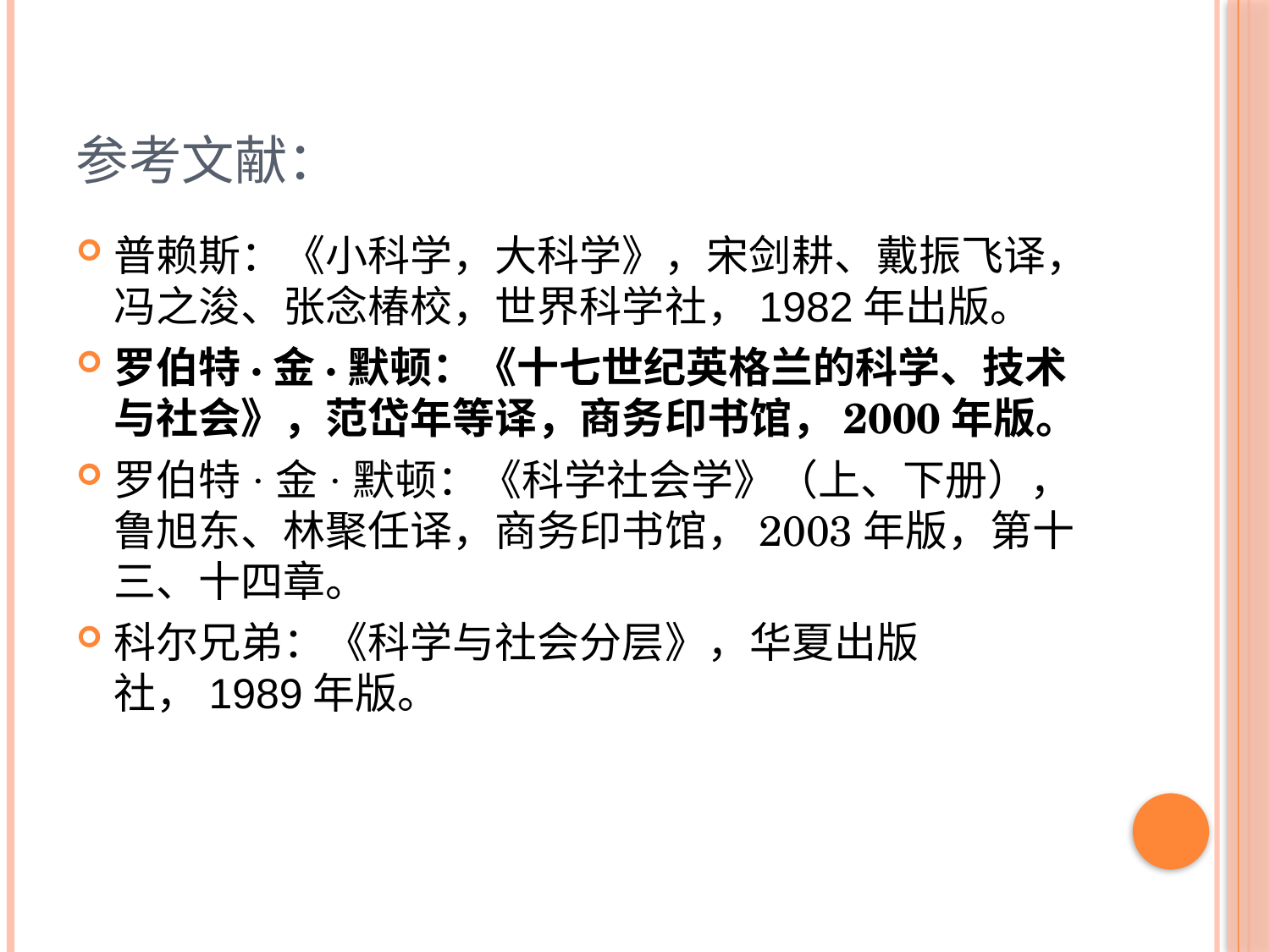

# 参考文献：
普赖斯：《小科学，大科学》，宋剑耕、戴振飞译，冯之浚、张念椿校，世界科学社，1982年出版。
罗伯特·金·默顿：《十七世纪英格兰的科学、技术与社会》，范岱年等译，商务印书馆，2000年版。
罗伯特·金·默顿：《科学社会学》（上、下册），鲁旭东、林聚任译，商务印书馆，2003年版，第十三、十四章。
科尔兄弟：《科学与社会分层》，华夏出版社，1989年版。